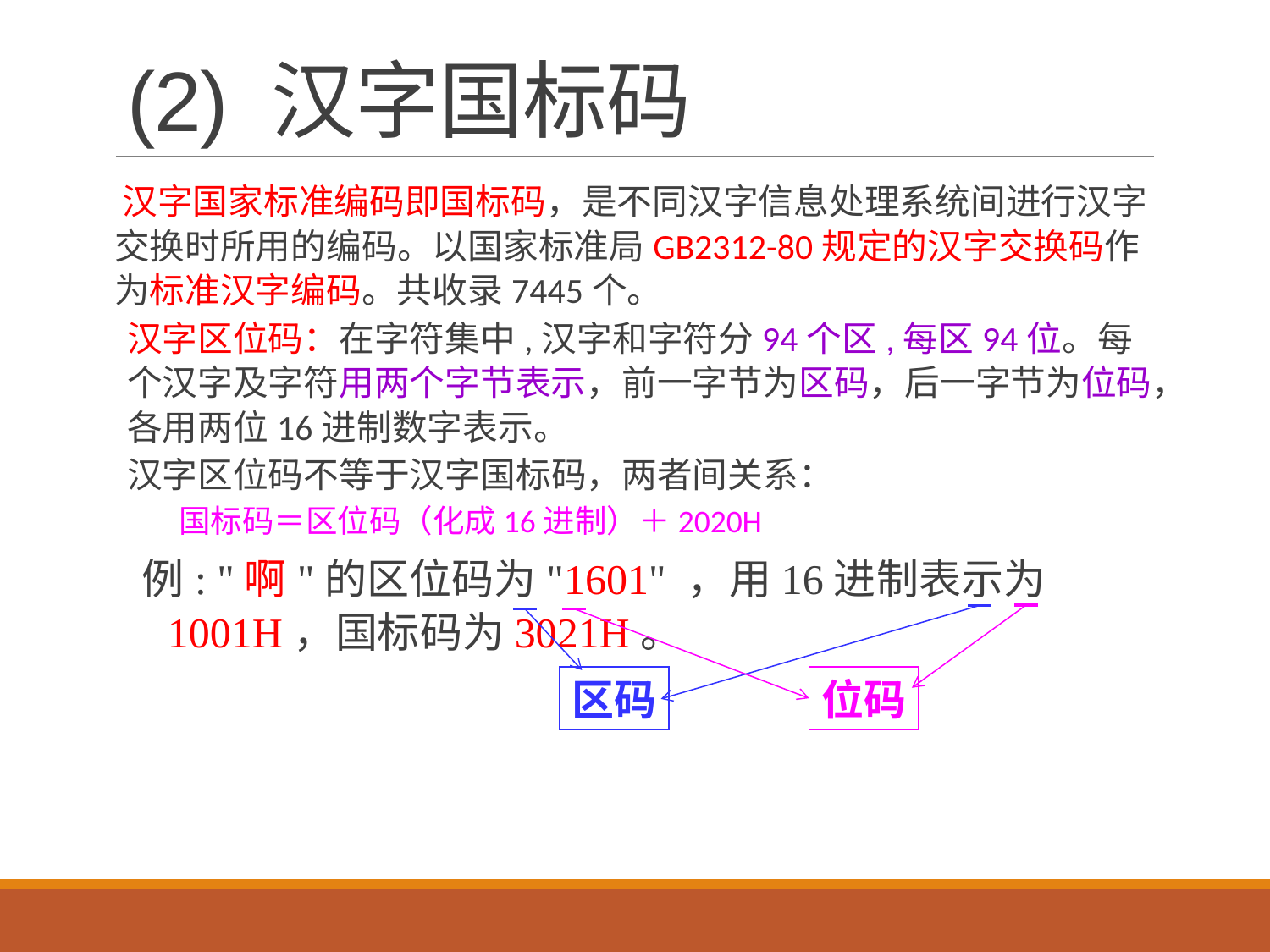

# (2) 汉字国标码
汉字国家标准编码即国标码，是不同汉字信息处理系统间进行汉字交换时所用的编码。以国家标准局GB2312-80规定的汉字交换码作为标准汉字编码。共收录7445个。
汉字区位码：在字符集中,汉字和字符分94个区,每区94位。每个汉字及字符用两个字节表示，前一字节为区码，后一字节为位码，各用两位16进制数字表示。
汉字区位码不等于汉字国标码，两者间关系：
    国标码＝区位码（化成16进制）＋2020H
例: "啊"的区位码为"1601" ，用16进制表示为1001H，国标码为3021H。
位码
区码